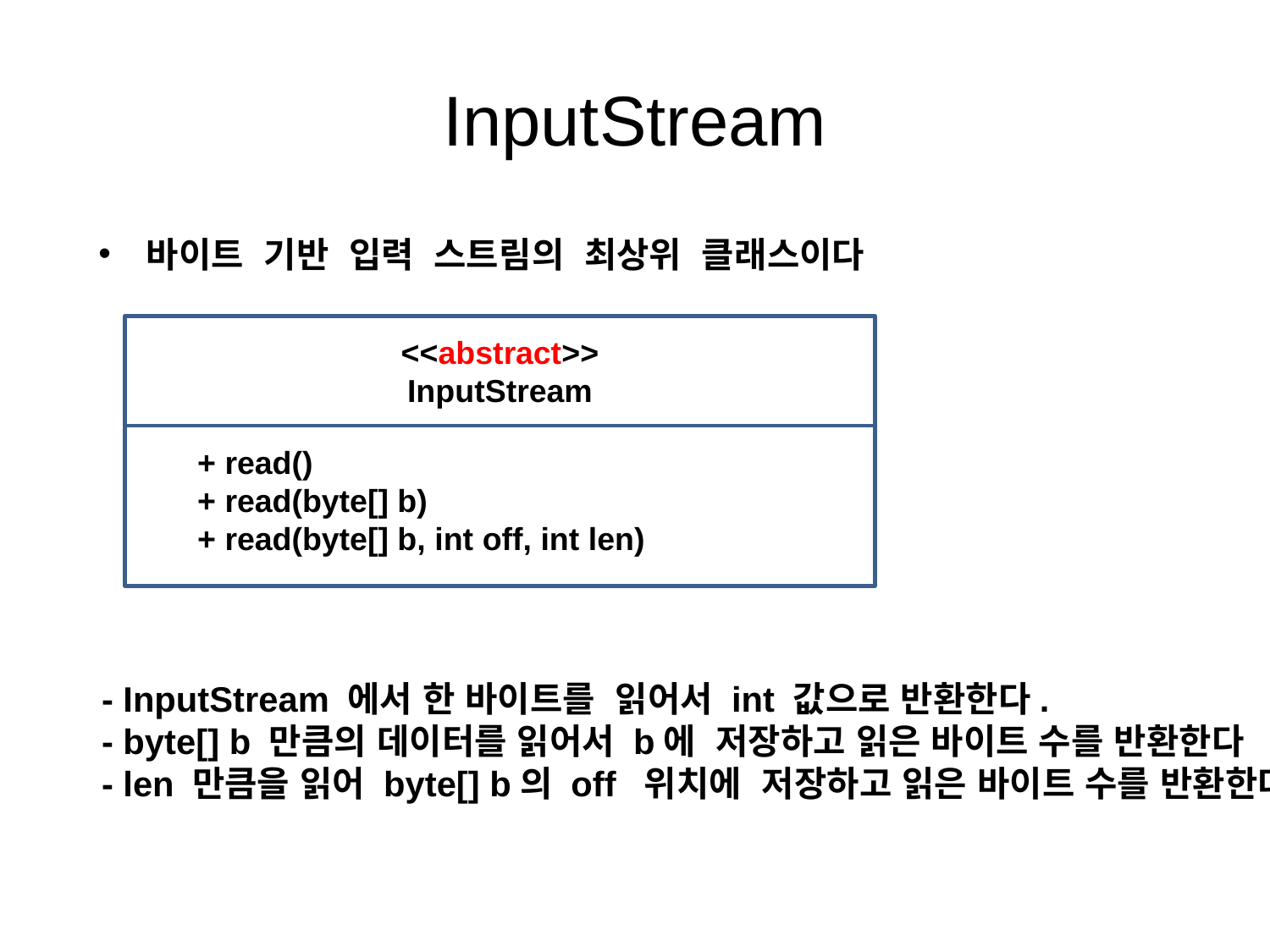

# InputStream
바이트  기반  입력  스트림의  최상위  클래스이다

<<abstract>>
InputStream

+ read()
+ read(byte[] b)
+ read(byte[] b, int off, int len)
- InputStream 에서 한 바이트를  읽어서 int 값으로 반환한다.
- byte[] b 만큼의 데이터를 읽어서 b에  저장하고 읽은 바이트 수를 반환한다
- len 만큼을 읽어 byte[] b의 off  위치에  저장하고 읽은 바이트 수를 반환한다